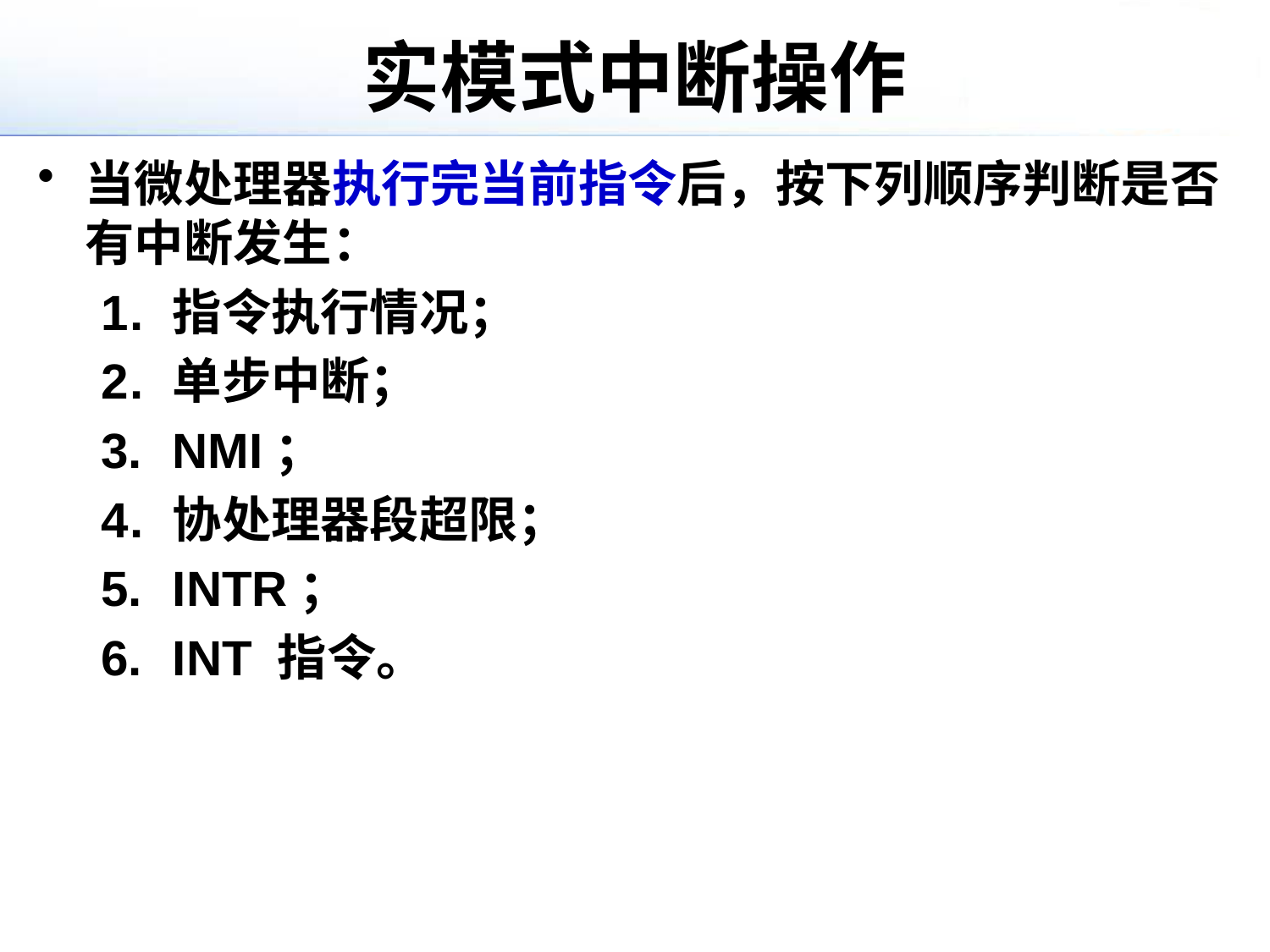

# 实模式中断操作
当微处理器执行完当前指令后，按下列顺序判断是否有中断发生：
指令执行情况；
单步中断；
NMI；
协处理器段超限；
INTR；
INT 指令。